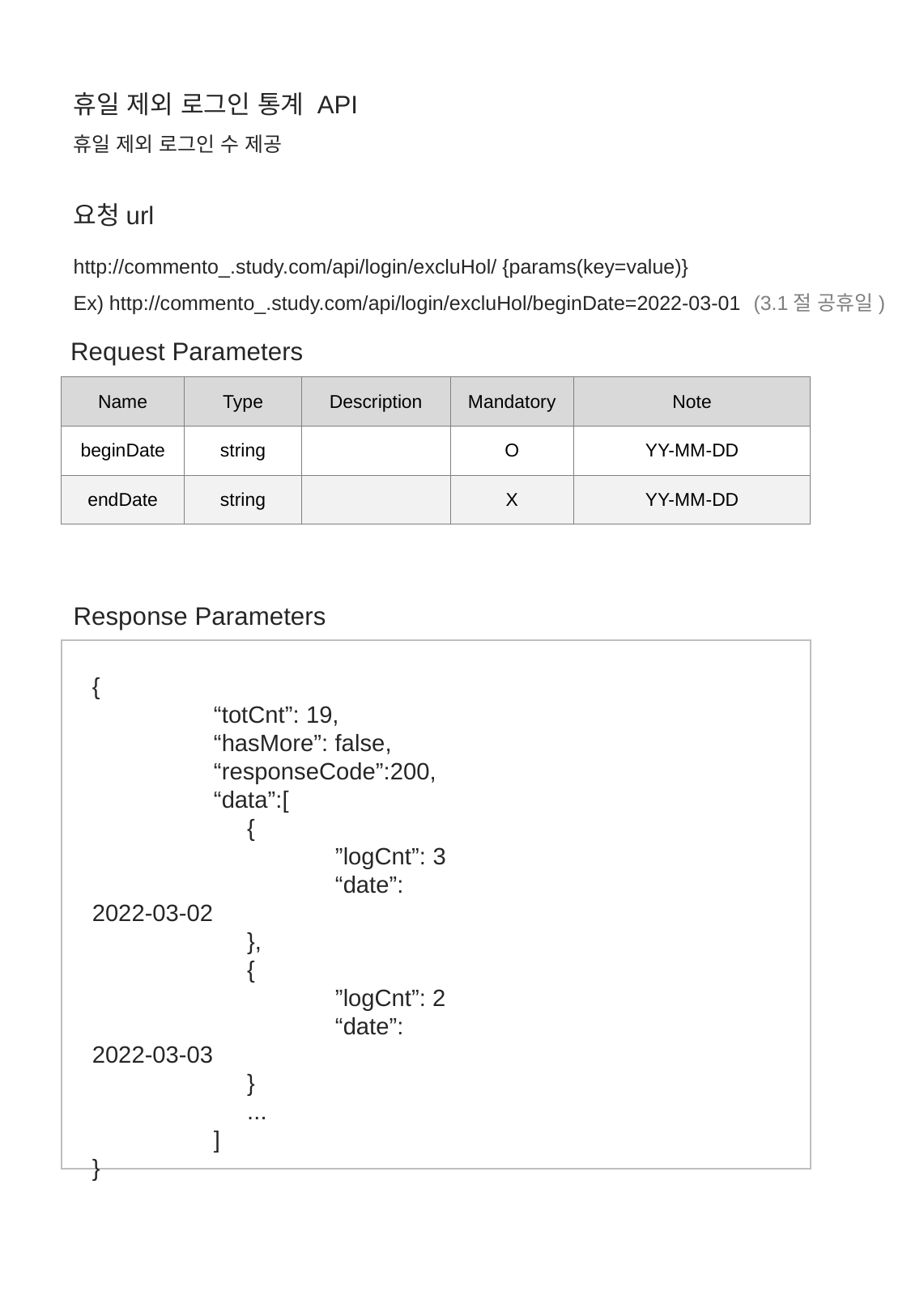

휴일 제외 로그인 통계 API
휴일 제외 로그인 수 제공
요청url
http://commento_.study.com/api/login/excluHol/ {params(key=value)}
Ex) http://commento_.study.com/api/login/excluHol/beginDate=2022-03-01  (3.1절 공휴일)
Request Parameters
| Name | Type | Description | Mandatory | Note |
| --- | --- | --- | --- | --- |
| beginDate | string |  | O | YY-MM-DD |
| endDate | string |  | X | YY-MM-DD |
Response Parameters

{
	“totCnt”: 19,
	“hasMore”: false,
	“responseCode”:200,
	“data”:[
	     {
		”logCnt”: 3
		“date”: 2022-03-02
	     },
	     {
		”logCnt”: 2
		“date”: 2022-03-03
	     }
	     ...
	]
}